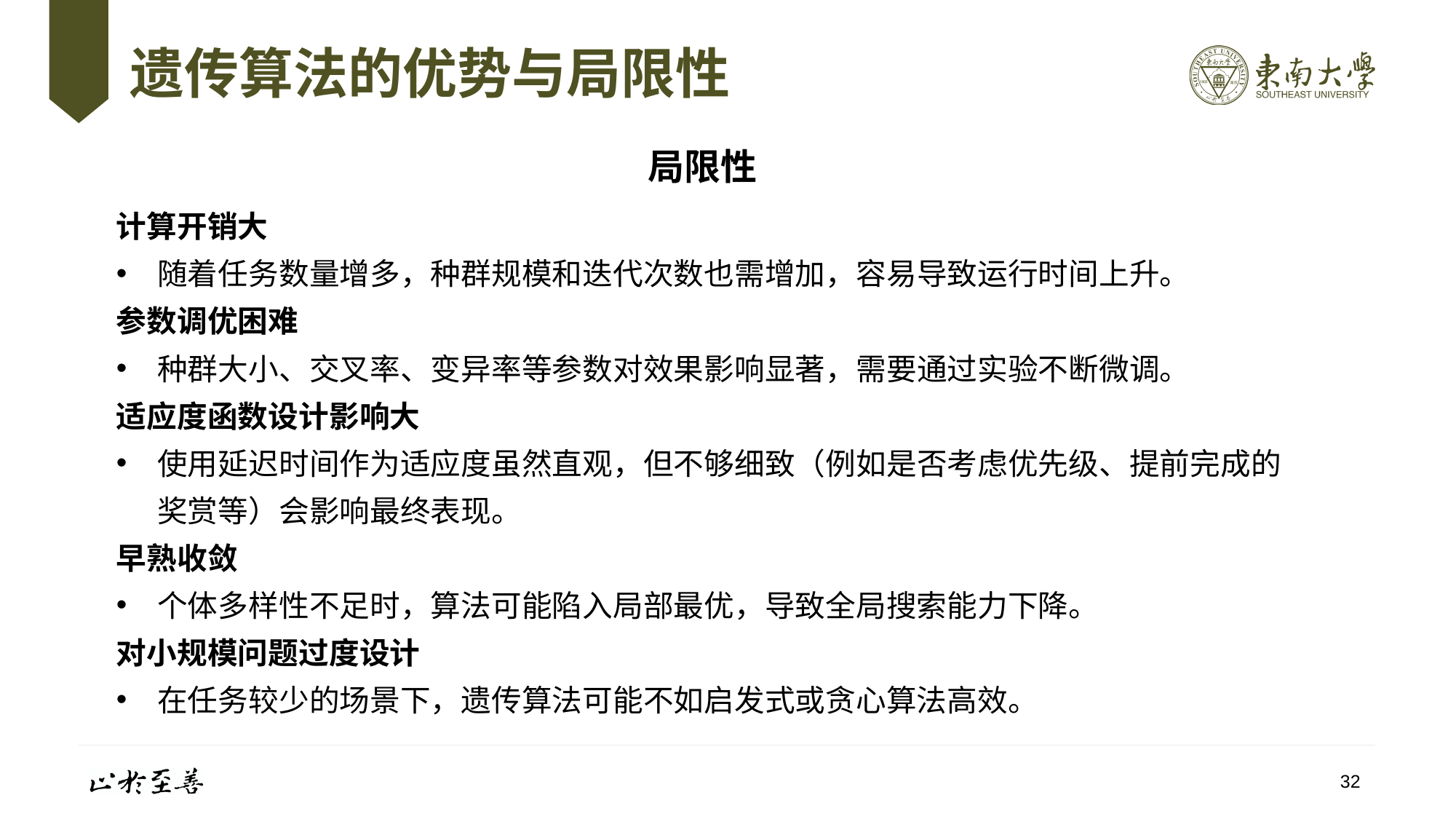

# 遗传算法的优势与局限性
局限性
计算开销大
随着任务数量增多，种群规模和迭代次数也需增加，容易导致运行时间上升。
参数调优困难
种群大小、交叉率、变异率等参数对效果影响显著，需要通过实验不断微调。
适应度函数设计影响大
使用延迟时间作为适应度虽然直观，但不够细致（例如是否考虑优先级、提前完成的奖赏等）会影响最终表现。
早熟收敛
个体多样性不足时，算法可能陷入局部最优，导致全局搜索能力下降。
对小规模问题过度设计
在任务较少的场景下，遗传算法可能不如启发式或贪心算法高效。

32